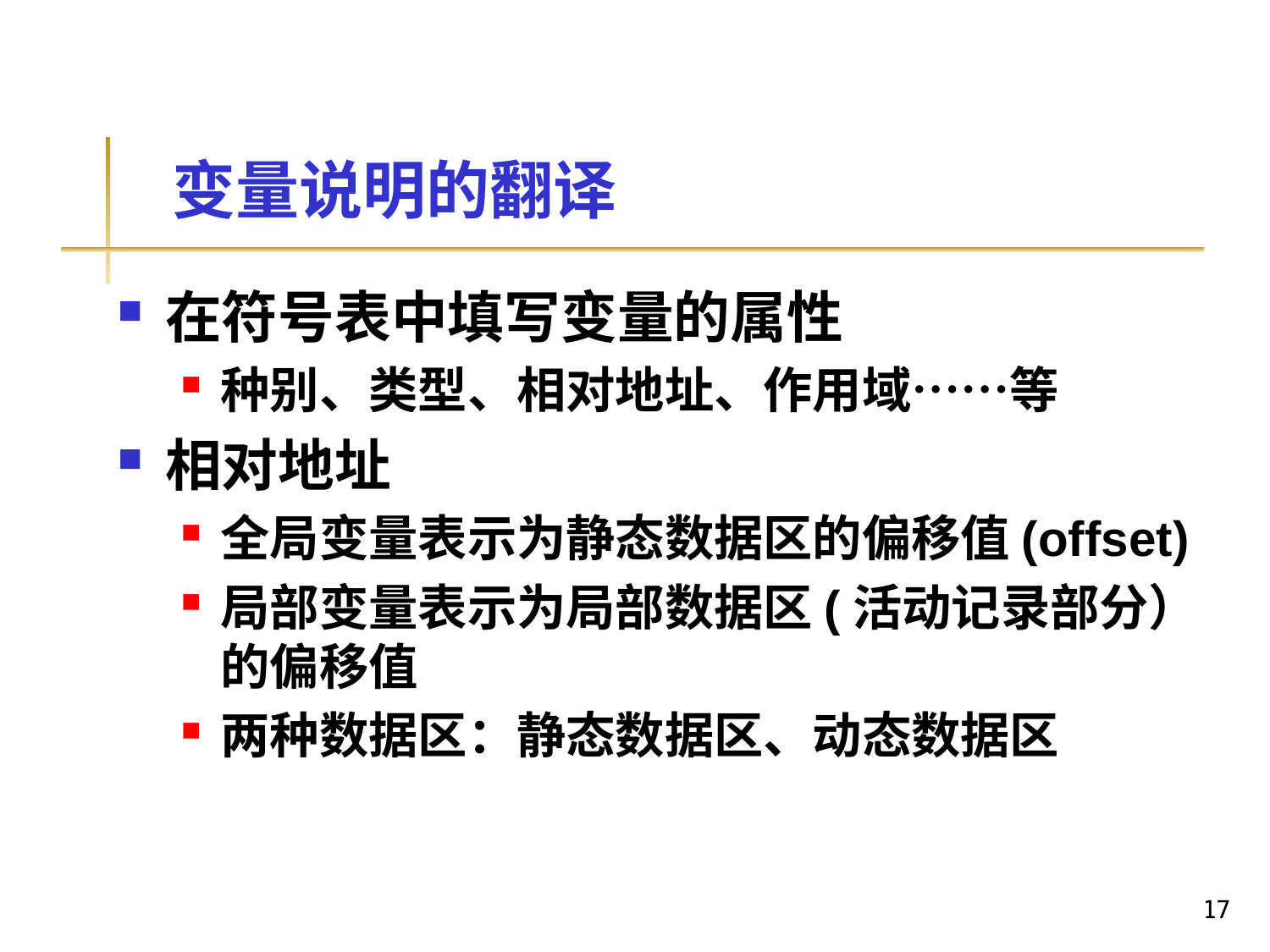

# 变量说明的翻译
在符号表中填写变量的属性
种别、类型、相对地址、作用域……等
相对地址
全局变量表示为静态数据区的偏移值(offset)
局部变量表示为局部数据区(活动记录部分）的偏移值
两种数据区：静态数据区、动态数据区
17